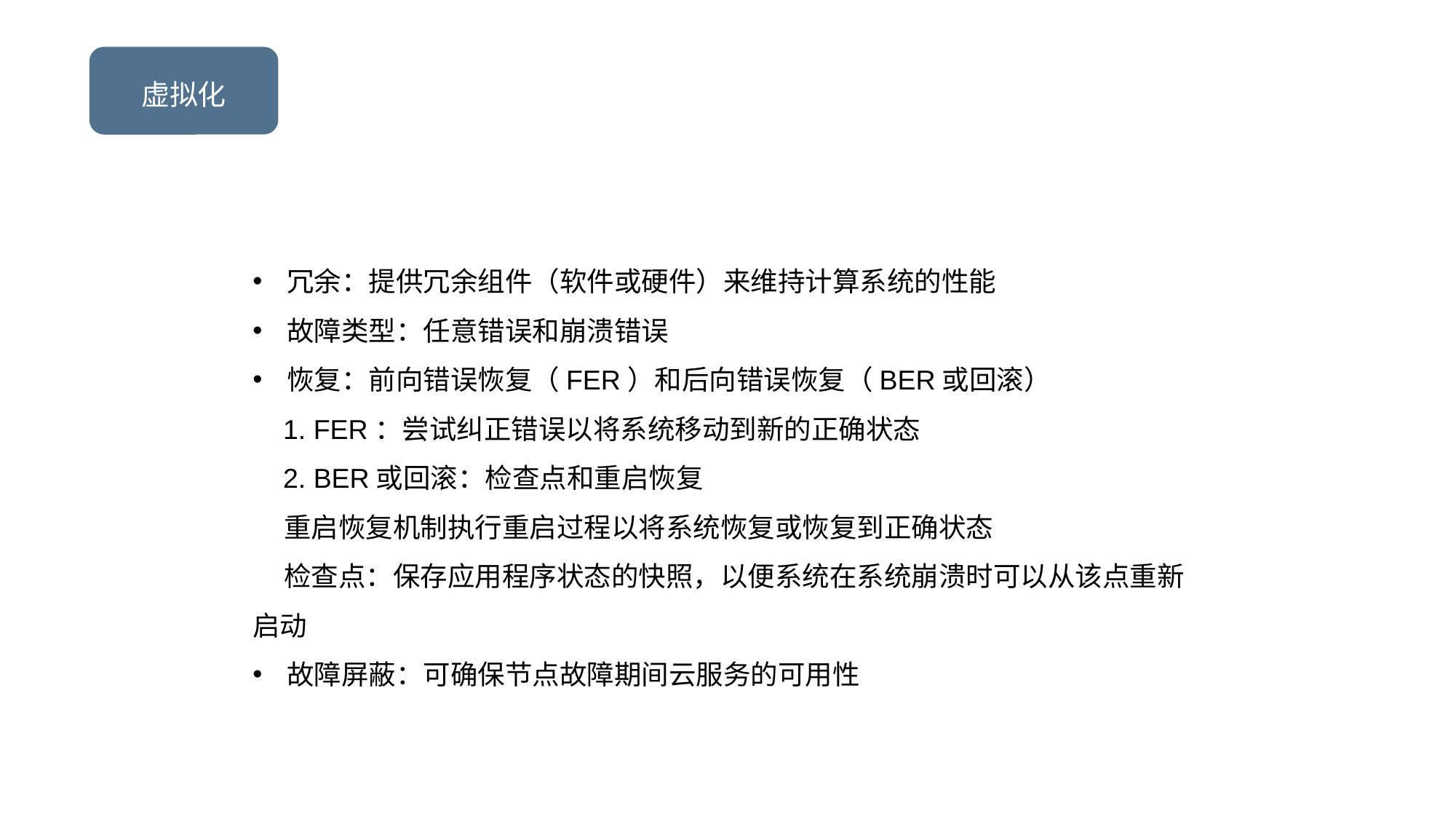

虚拟化
冗余：提供冗余组件（软件或硬件）来维持计算系统的性能
故障类型：任意错误和崩溃错误
恢复：前向错误恢复（FER）和后向错误恢复（BER或回滚）
    1. FER：尝试纠正错误以将系统移动到新的正确状态
    2. BER或回滚：检查点和重启恢复
    重启恢复机制执行重启过程以将系统恢复或恢复到正确状态
    检查点：保存应用程序状态的快照，以便系统在系统崩溃时可以从该点重新  启动
故障屏蔽：可确保节点故障期间云服务的可用性